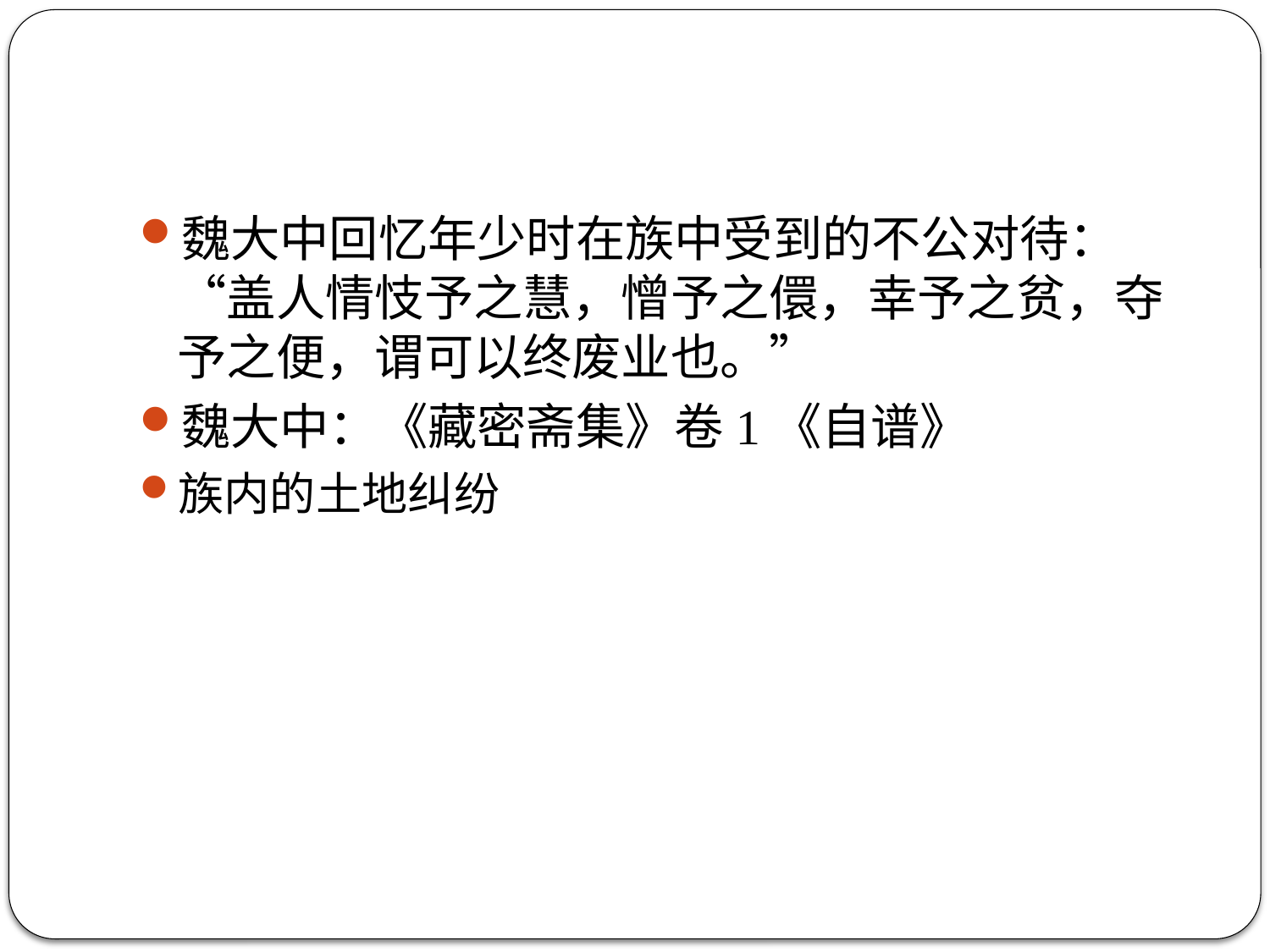

#
魏大中回忆年少时在族中受到的不公对待：“盖人情忮予之慧，憎予之儇，幸予之贫，夺予之便，谓可以终废业也。”
魏大中：《藏密斋集》卷1《自谱》
族内的土地纠纷